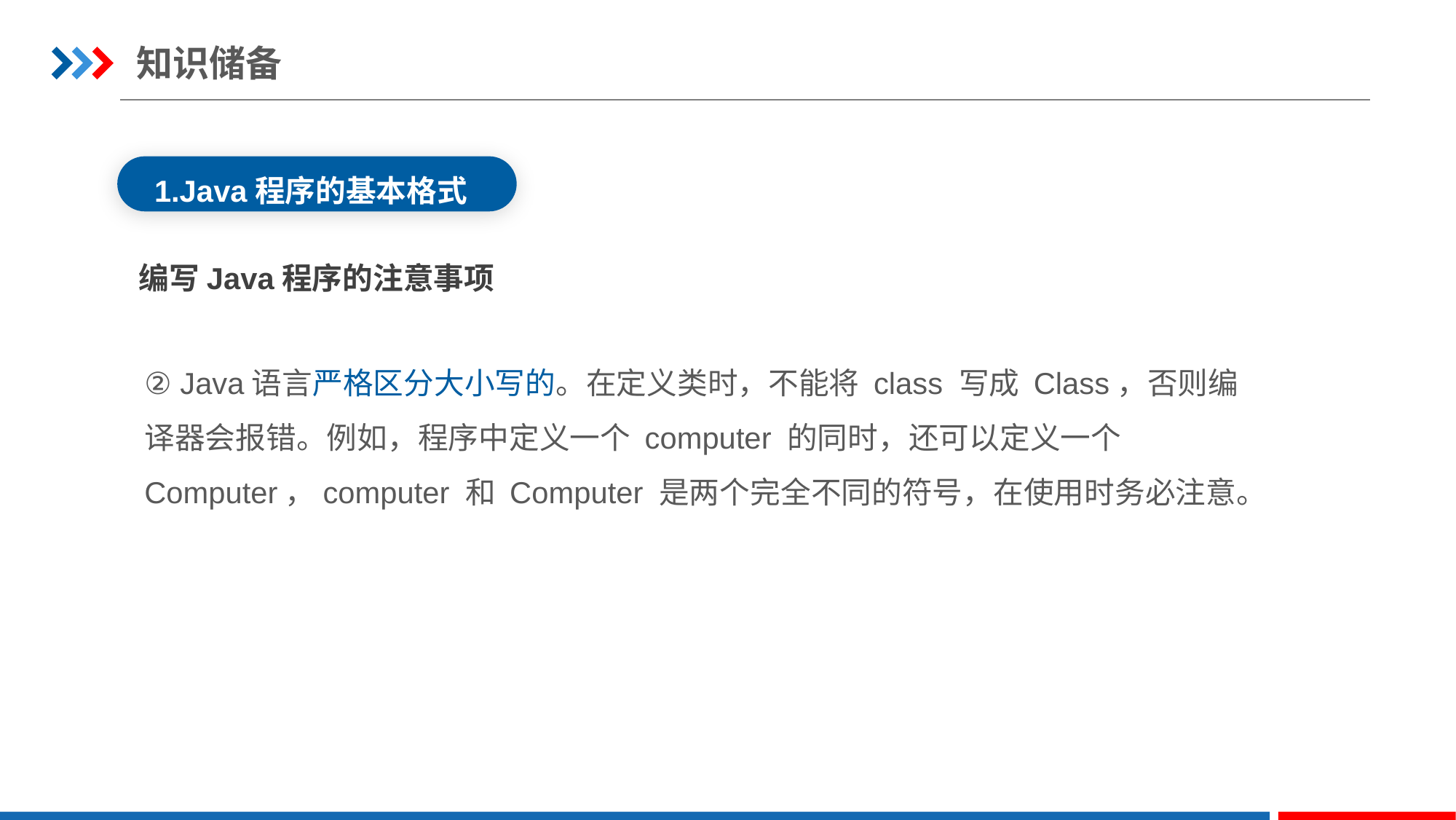

知识储备
1.Java程序的基本格式

编写Java程序的注意事项
② Java语言严格区分大小写的。在定义类时，不能将 class 写成 Class，否则编译器会报错。例如，程序中定义一个 computer 的同时，还可以定义一个 Computer，computer 和 Computer 是两个完全不同的符号，在使用时务必注意。